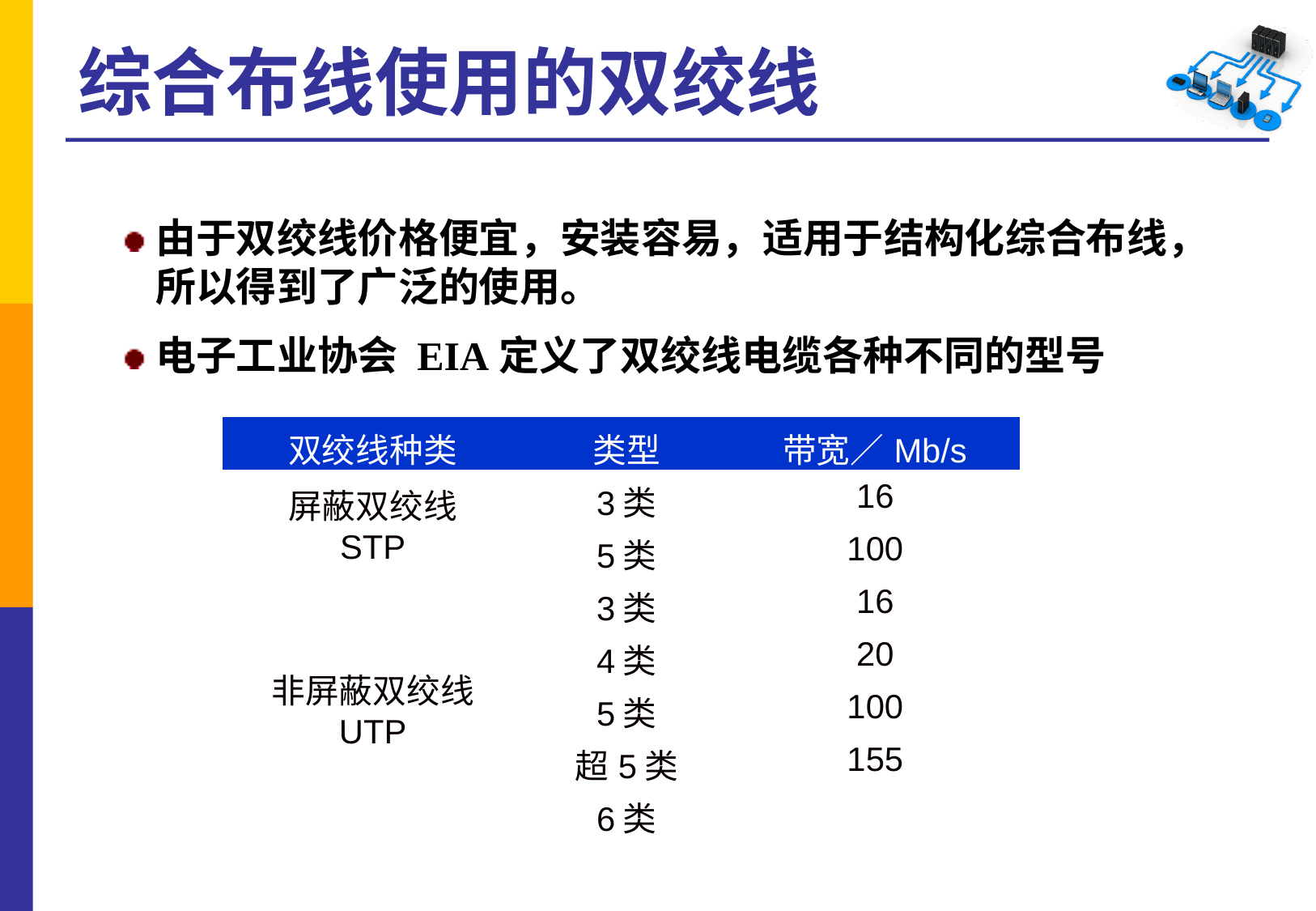

# 综合布线使用的双绞线
由于双绞线价格便宜，安装容易，适用于结构化综合布线，所以得到了广泛的使用。
电子工业协会 EIA定义了双绞线电缆各种不同的型号
| 双绞线种类 | 类型 | 带宽／Mb/s |
| --- | --- | --- |
| 屏蔽双绞线 STP | 3类 | 16 |
|  | 5类 | 100 |
| 非屏蔽双绞线 UTP | 3类 | 16 |
|  | 4类 | 20 |
|  | 5类 | 100 |
|  | 超5类 | 155 |
|  | 6类 |  |